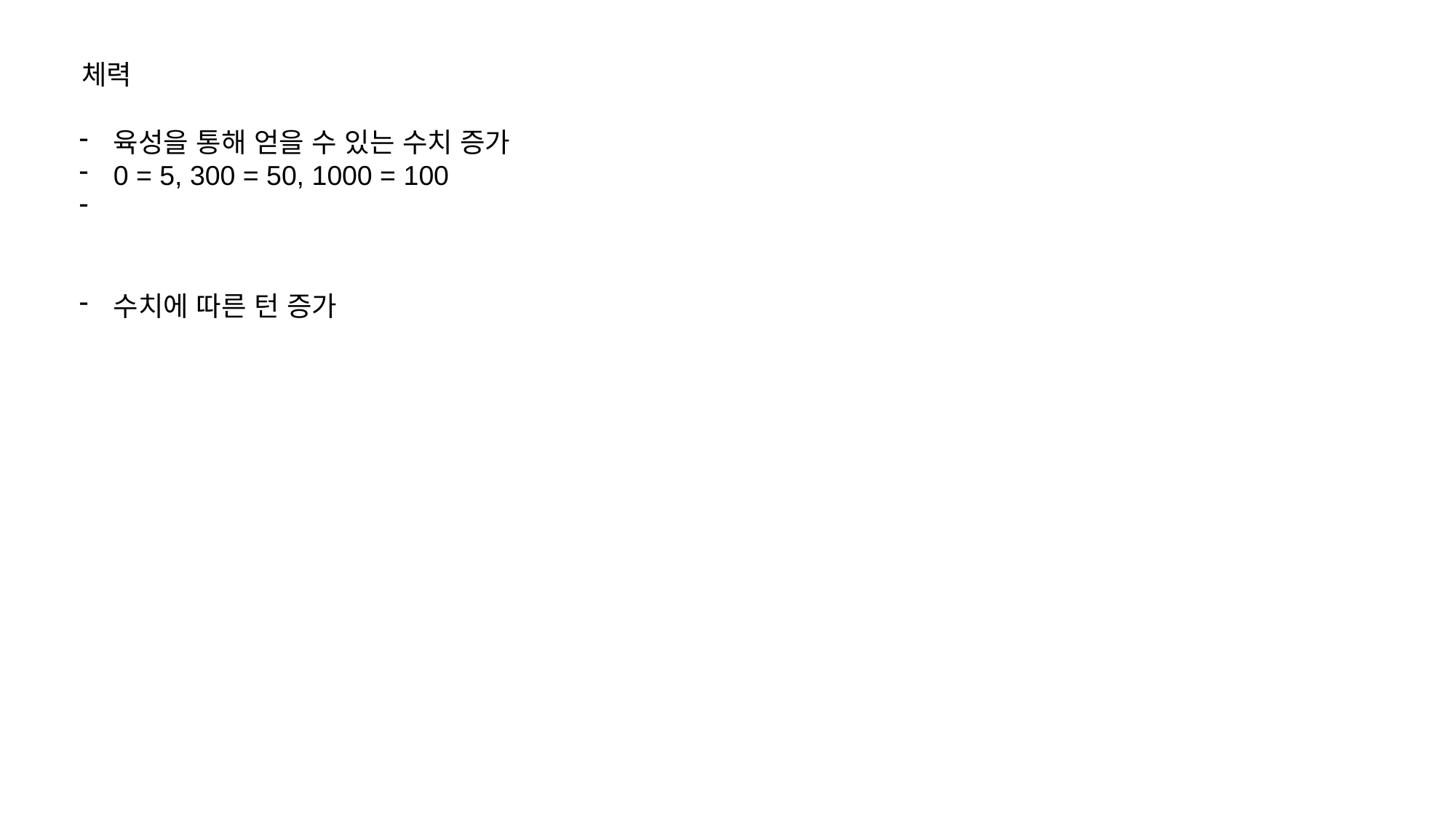

체력
육성을 통해 얻을 수 있는 수치 증가
0 = 5, 300 = 50, 1000 = 100

수치에 따른 턴 증가